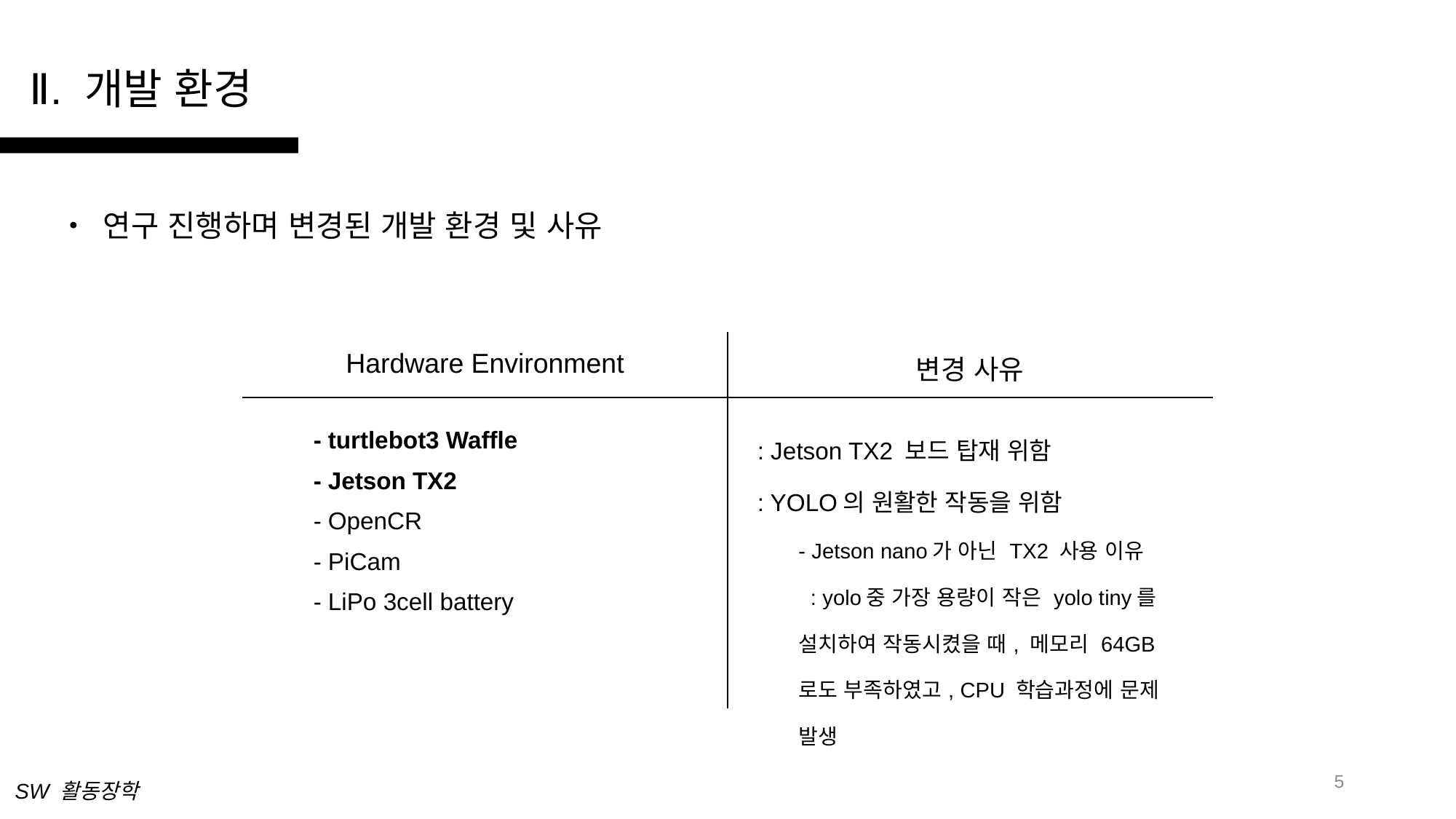

Ⅱ. 개발 환경

• 연구 진행하며 변경된 개발 환경 및 사유
| Hardware Environment | 변경 사유 |
| --- | --- |
| - turtlebot3 Waffle - Jetson TX2 - OpenCR - PiCam - LiPo 3cell battery | : Jetson TX2 보드 탑재 위함 : YOLO의 원활한 작동을 위함 - Jetson nano가 아닌 TX2 사용 이유 : yolo중 가장 용량이 작은 yolo tiny를 설치하여 작동시켰을 때, 메모리 64GB로도 부족하였고, CPU 학습과정에 문제 발생 |
5
SW 활동장학